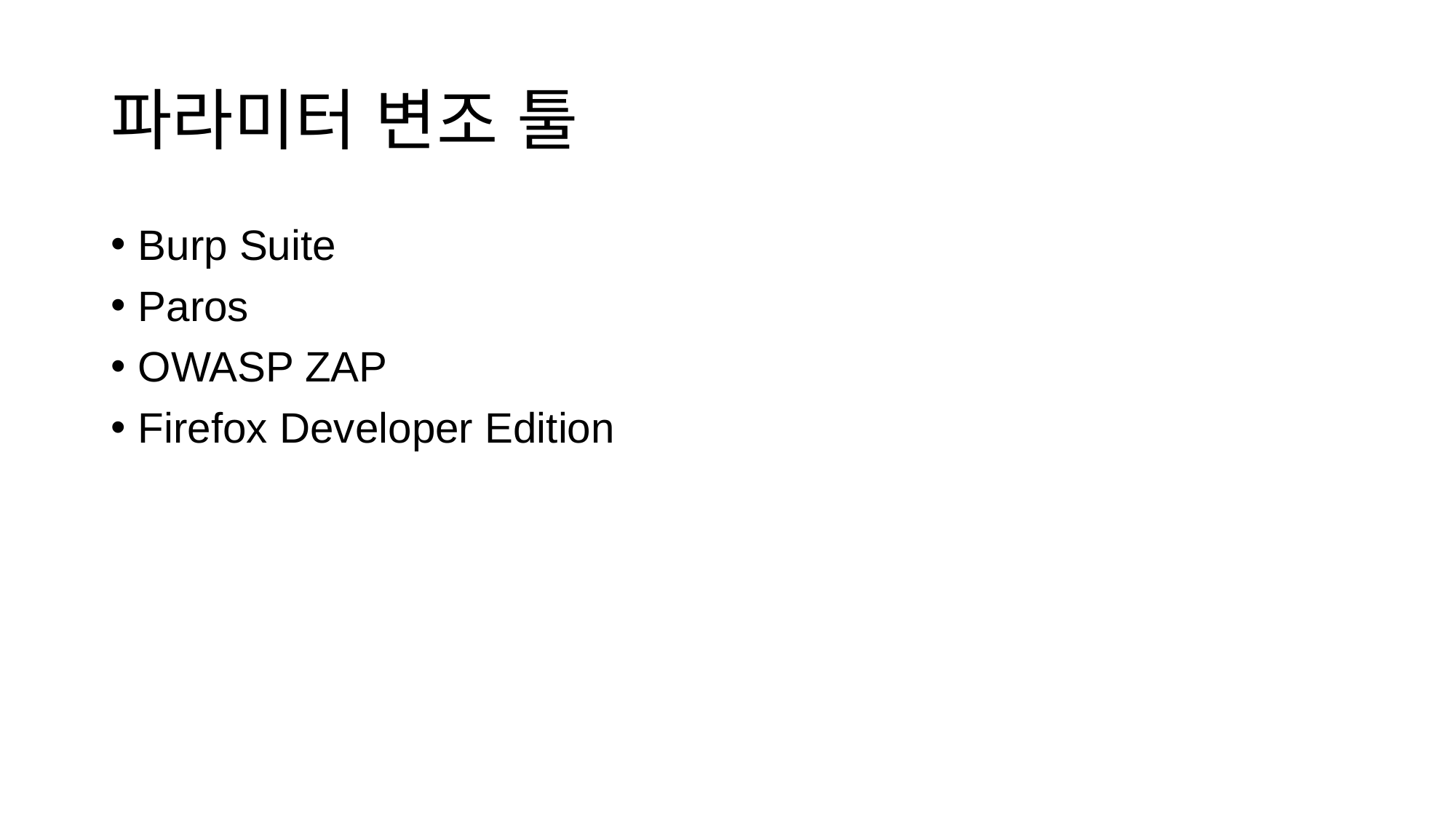

# 파라미터 변조 툴
Burp Suite
Paros
OWASP ZAP
Firefox Developer Edition